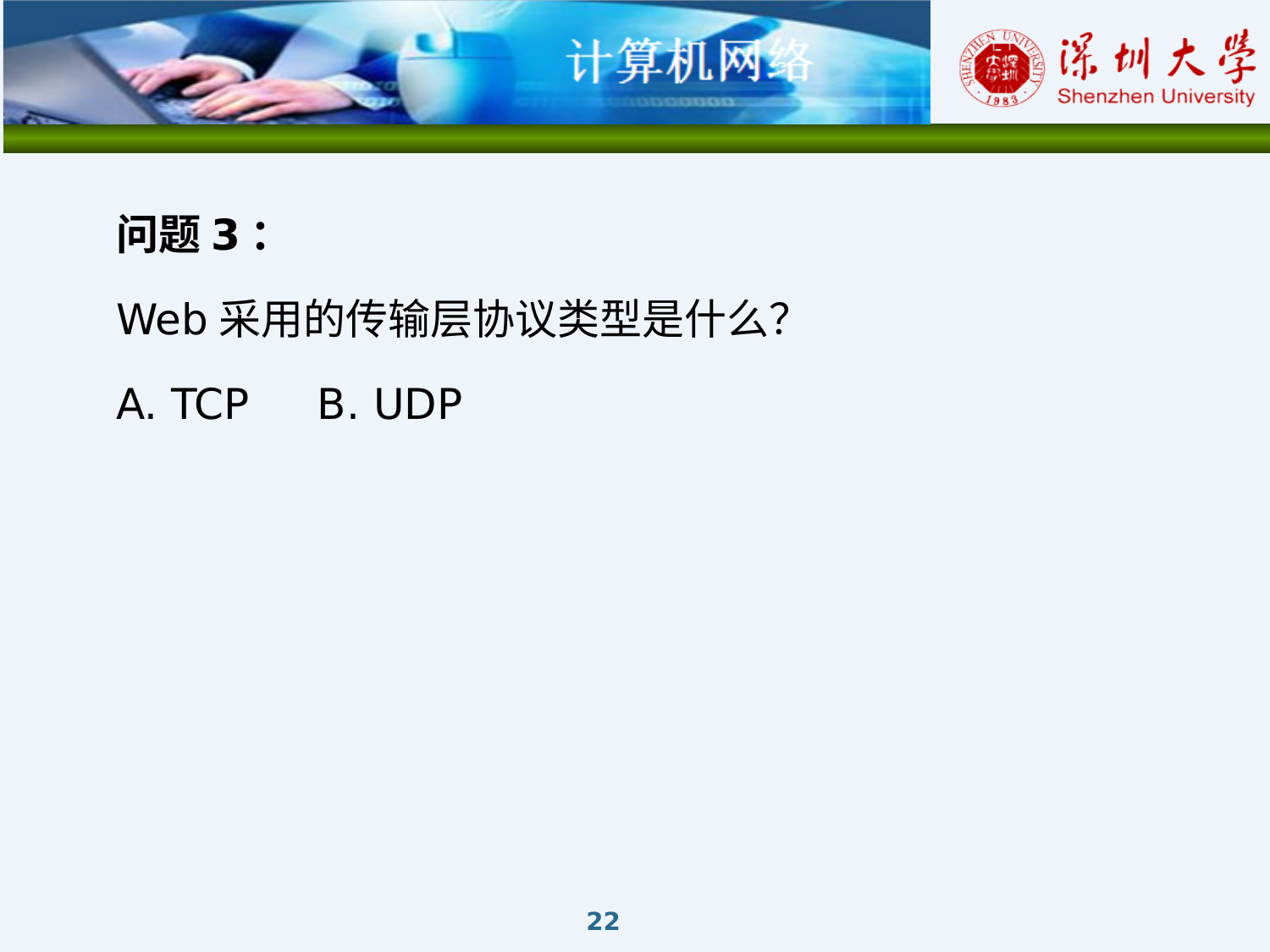

问题3：
Web采用的传输层协议类型是什么？
A. TCP     B. UDP
22